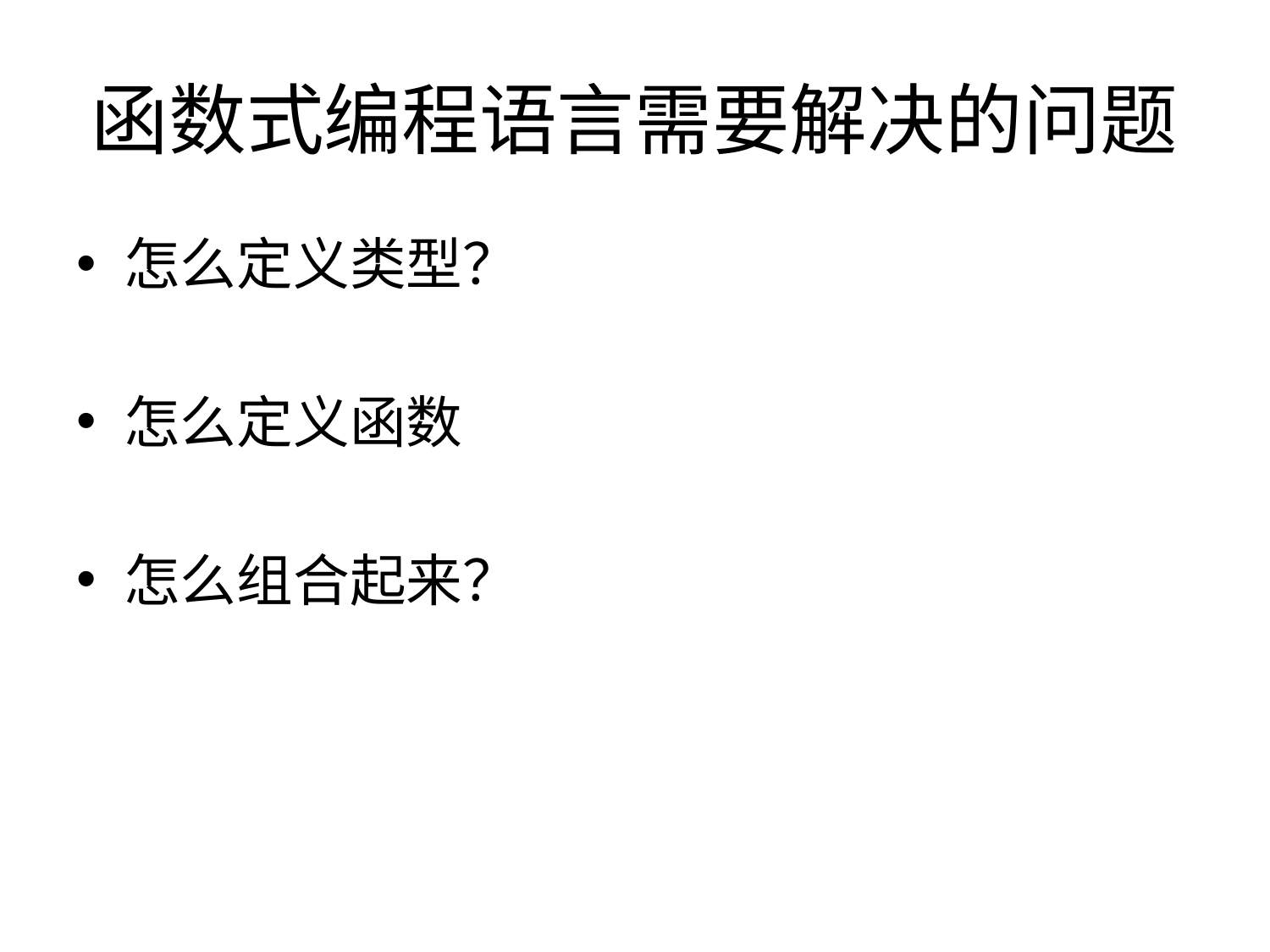

# 函数式编程语言需要解决的问题
怎么定义类型？

怎么定义函数

怎么组合起来？